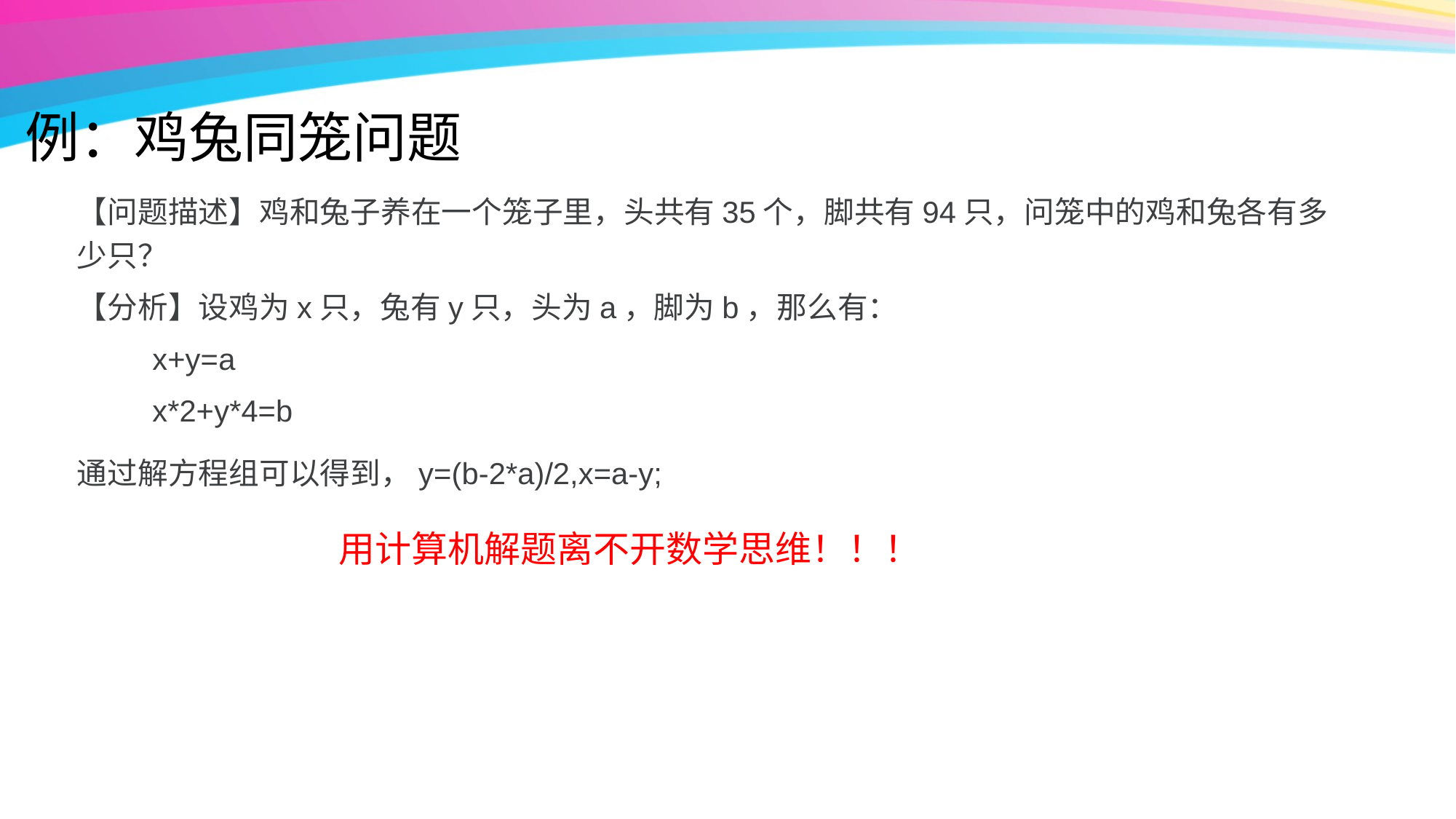

# 例：鸡兔同笼问题
【问题描述】鸡和兔子养在一个笼子里，头共有35个，脚共有94只，问笼中的鸡和兔各有多少只？
【分析】设鸡为x只，兔有y只，头为a，脚为b，那么有：
         x+y=a
         x*2+y*4=b
通过解方程组可以得到，y=(b-2*a)/2,x=a-y;
用计算机解题离不开数学思维！！！